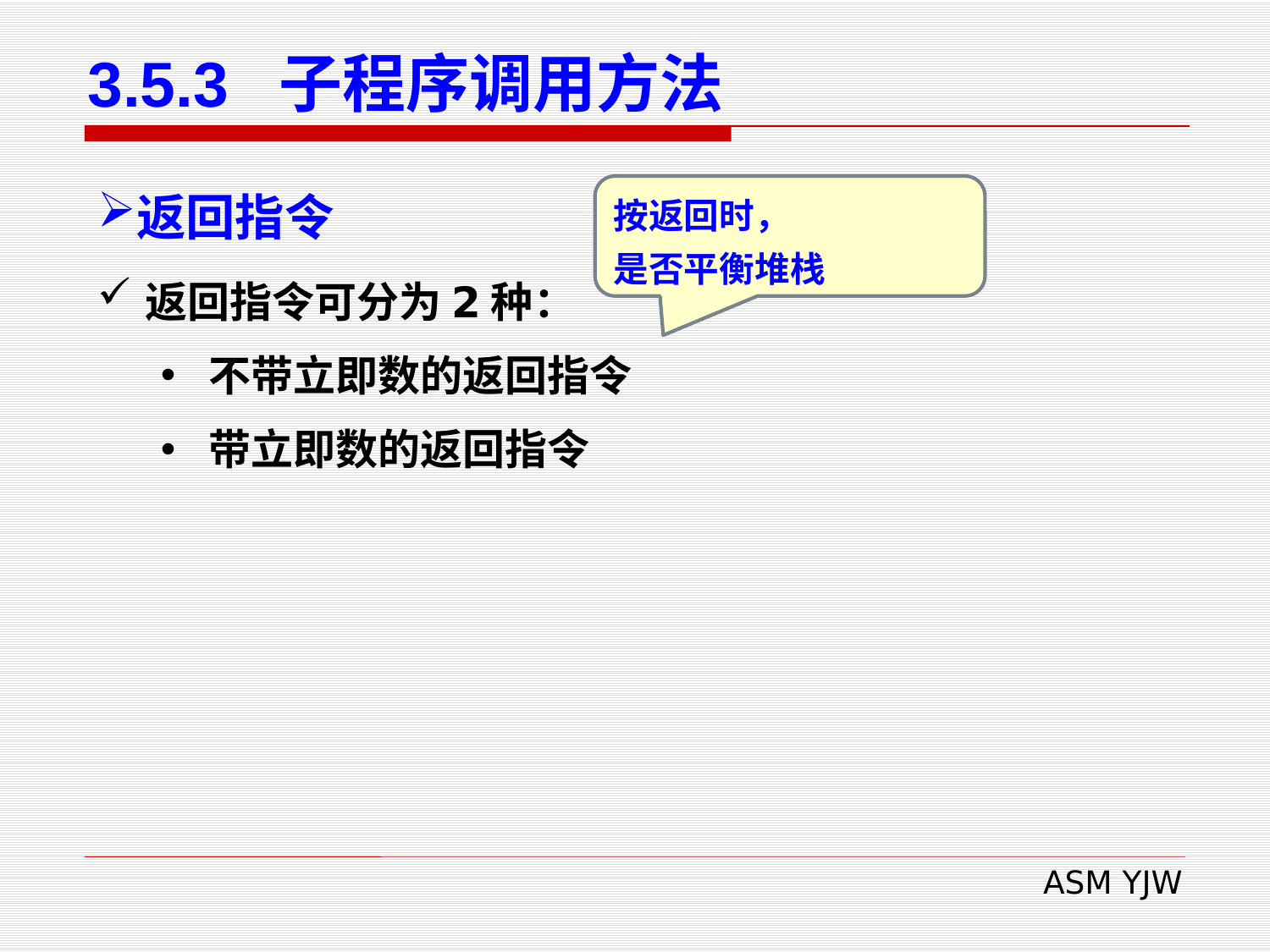

# 3.5.3  子程序调用方法
返回指令
按返回时，
是否平衡堆栈
返回指令可分为2种：
不带立即数的返回指令
带立即数的返回指令